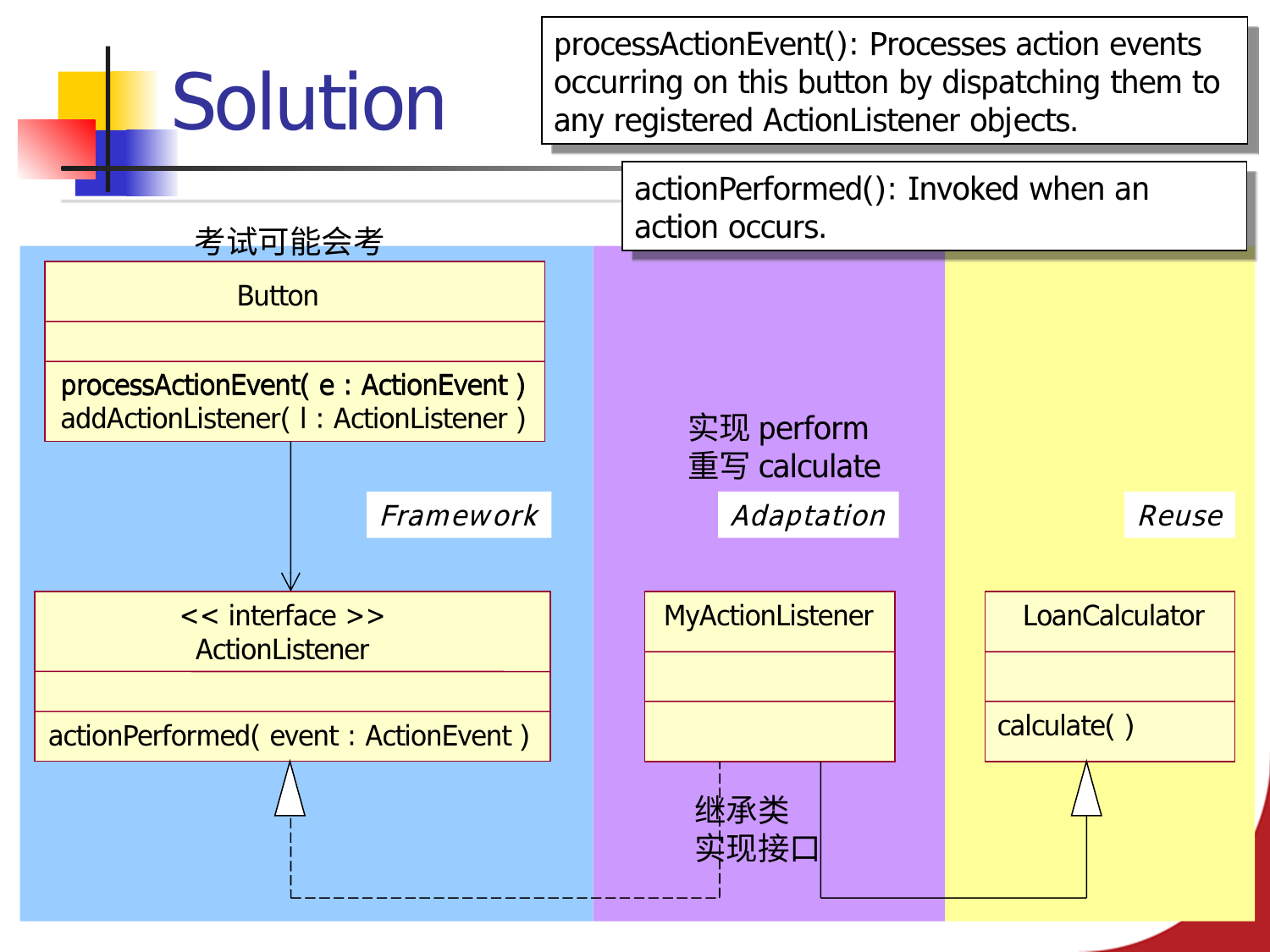

processActionEvent(): Processes action events occurring on this button by dispatching them to any registered ActionListener objects.
# Solution
actionPerformed(): Invoked when an action occurs.
考试可能会考

Framework

Adaptation

Reuse

Button

processActionEvent( e : ActionEvent )

processActionEvent( e : ActionEvent )
addActionListener( l : ActionListener )

<< interface >>
ActionListener

actionPerformed( event : ActionEvent )
实现perform
重写calculate

MyActionListener

LoanCalculator

calculate( )
继承类
实现接口
24